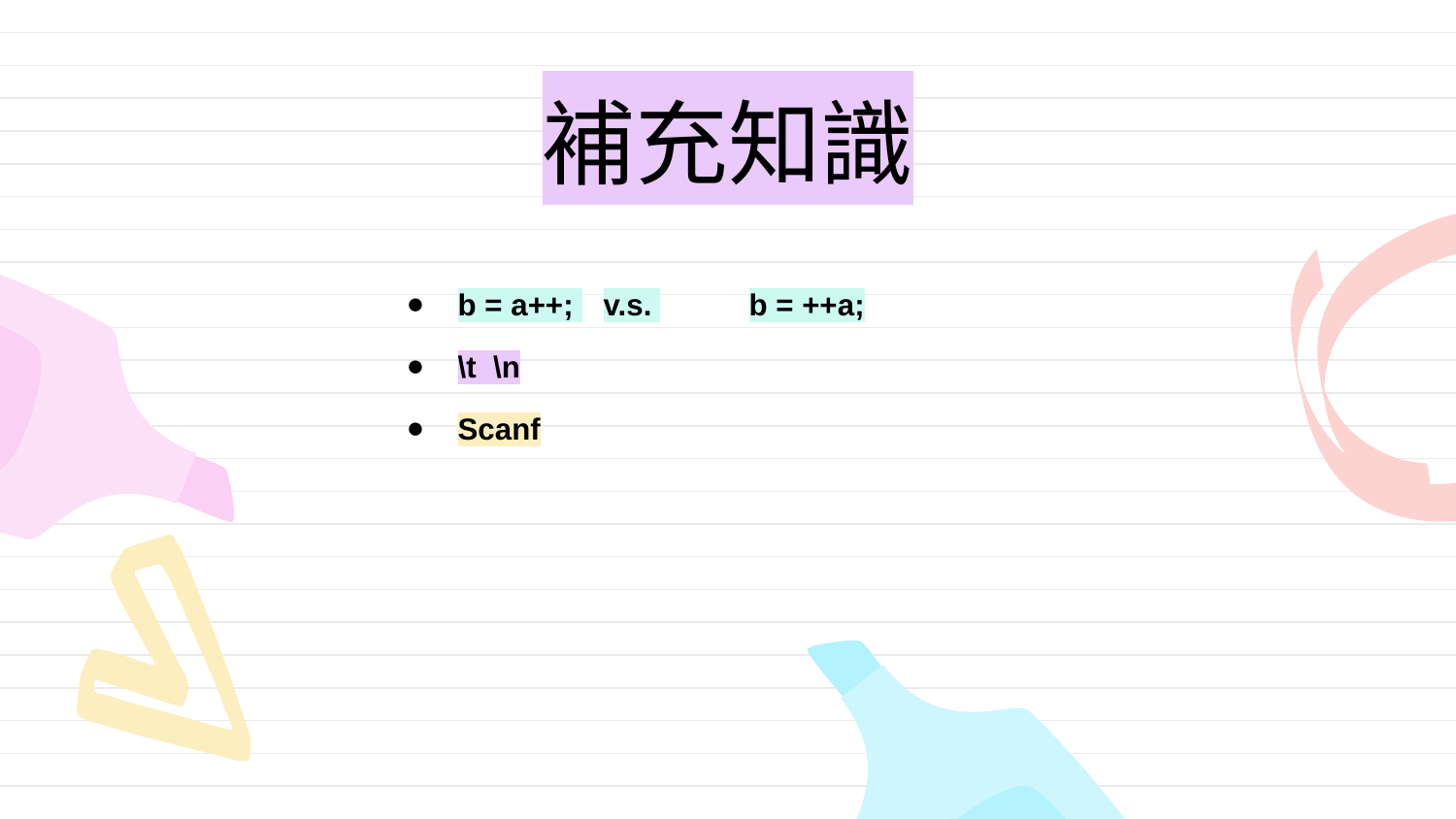

# 補充知識

b = a++; 	v.s. 	b = ++a;
\t  \n
Scanf